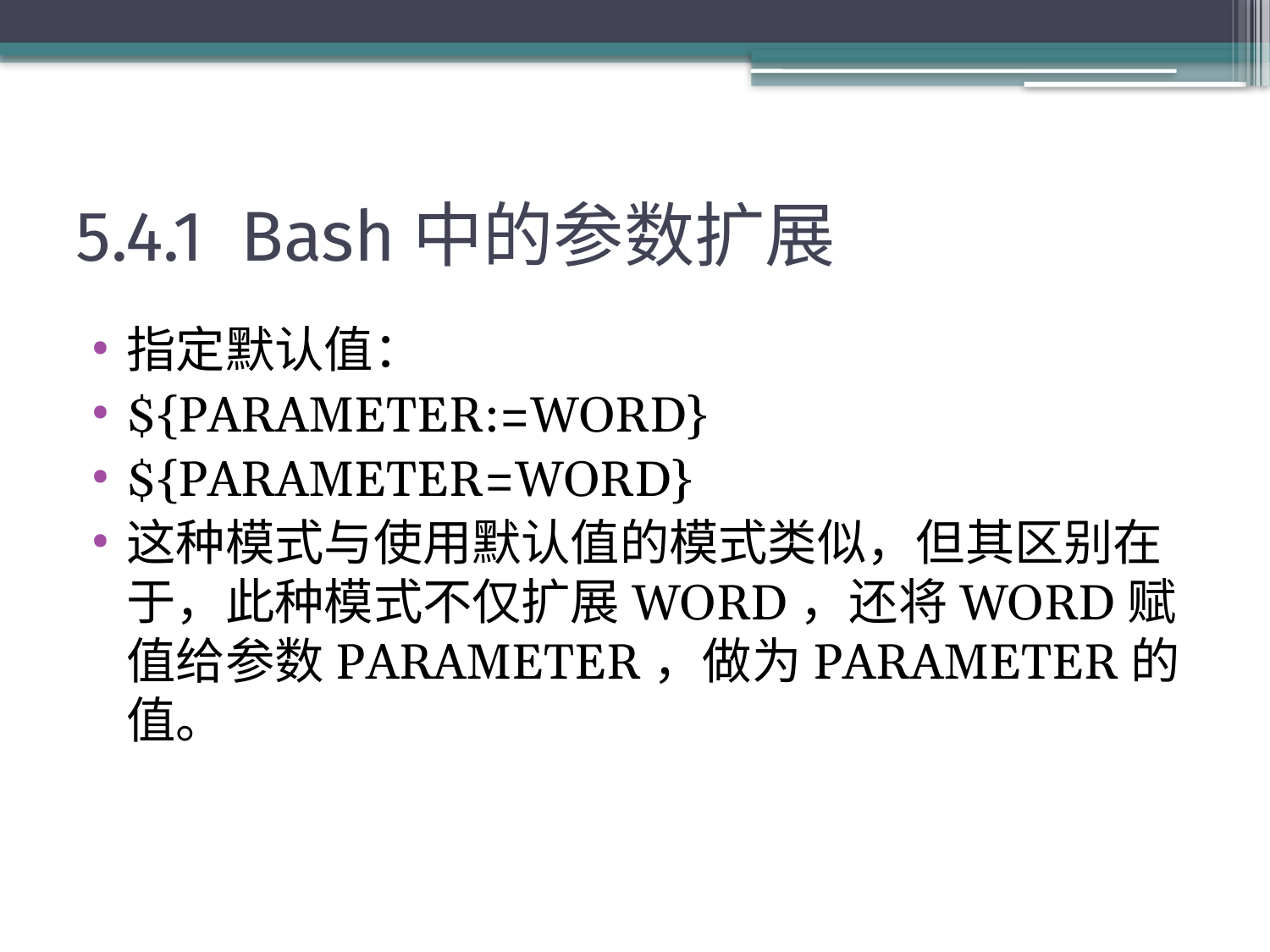

# 5.4.1  Bash中的参数扩展
指定默认值：
${PARAMETER:=WORD}
${PARAMETER=WORD}
这种模式与使用默认值的模式类似，但其区别在于，此种模式不仅扩展WORD，还将WORD赋值给参数PARAMETER，做为PARAMETER的值。